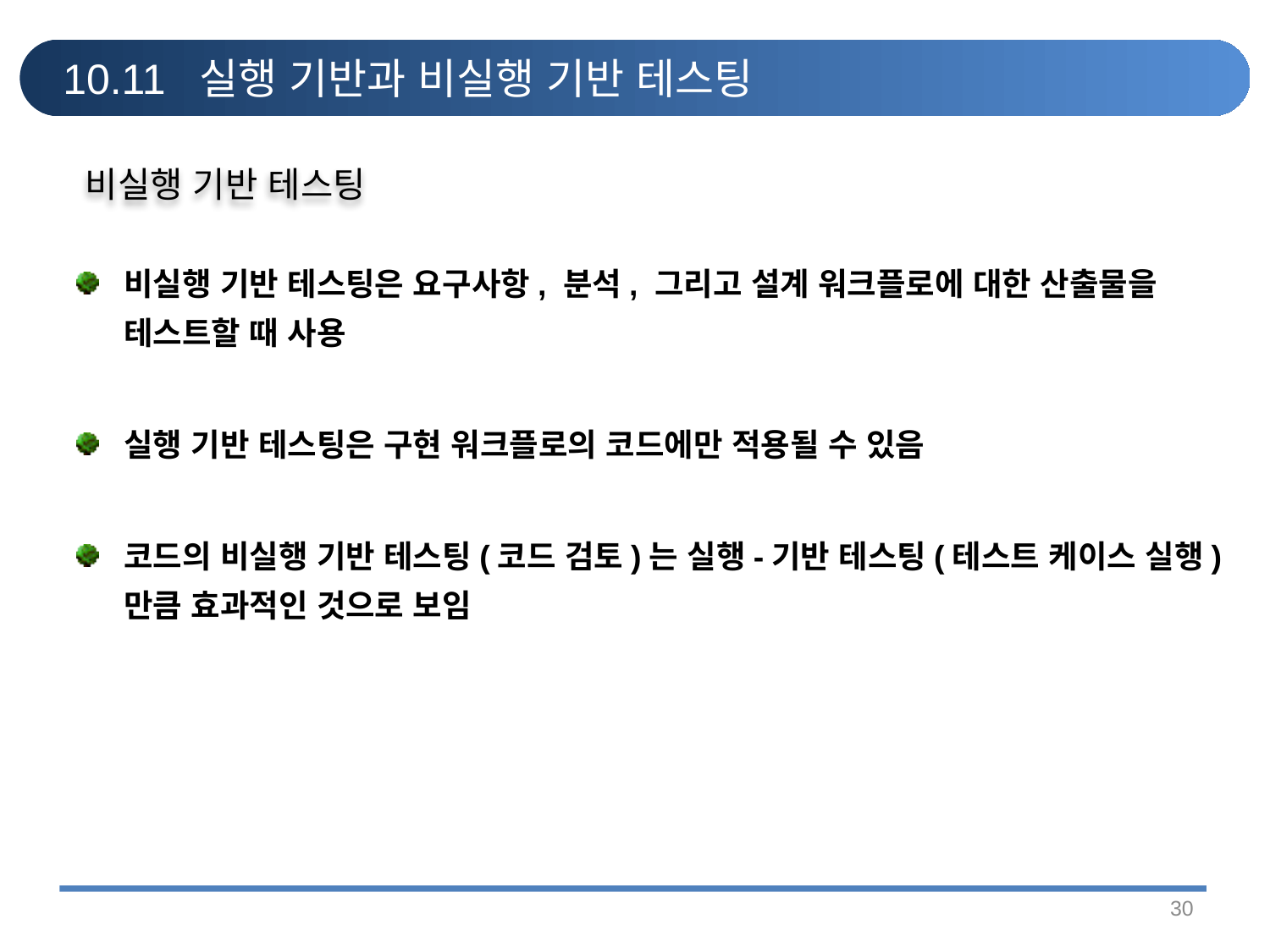

# 10.11  실행 기반과 비실행 기반 테스팅
비실행 기반 테스팅
비실행 기반 테스팅은 요구사항, 분석, 그리고 설계 워크플로에 대한 산출물을 테스트할 때 사용

실행 기반 테스팅은 구현 워크플로의 코드에만 적용될 수 있음

코드의 비실행 기반 테스팅(코드 검토)는 실행-기반 테스팅(테스트 케이스 실행)만큼 효과적인 것으로 보임

30